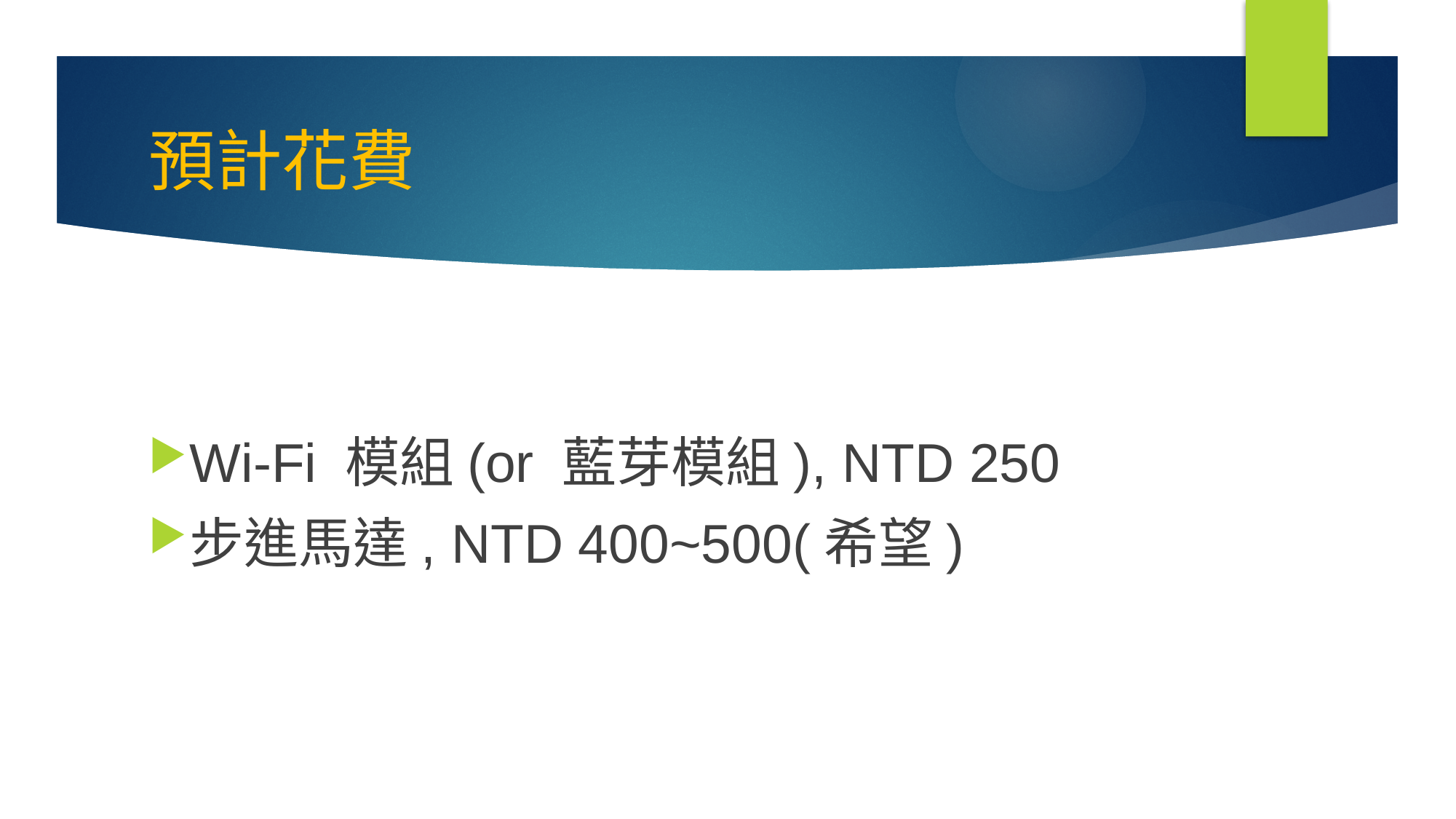

# 預計花費
Wi-Fi 模組(or 藍芽模組), NTD 250
步進馬達, NTD 400~500(希望)